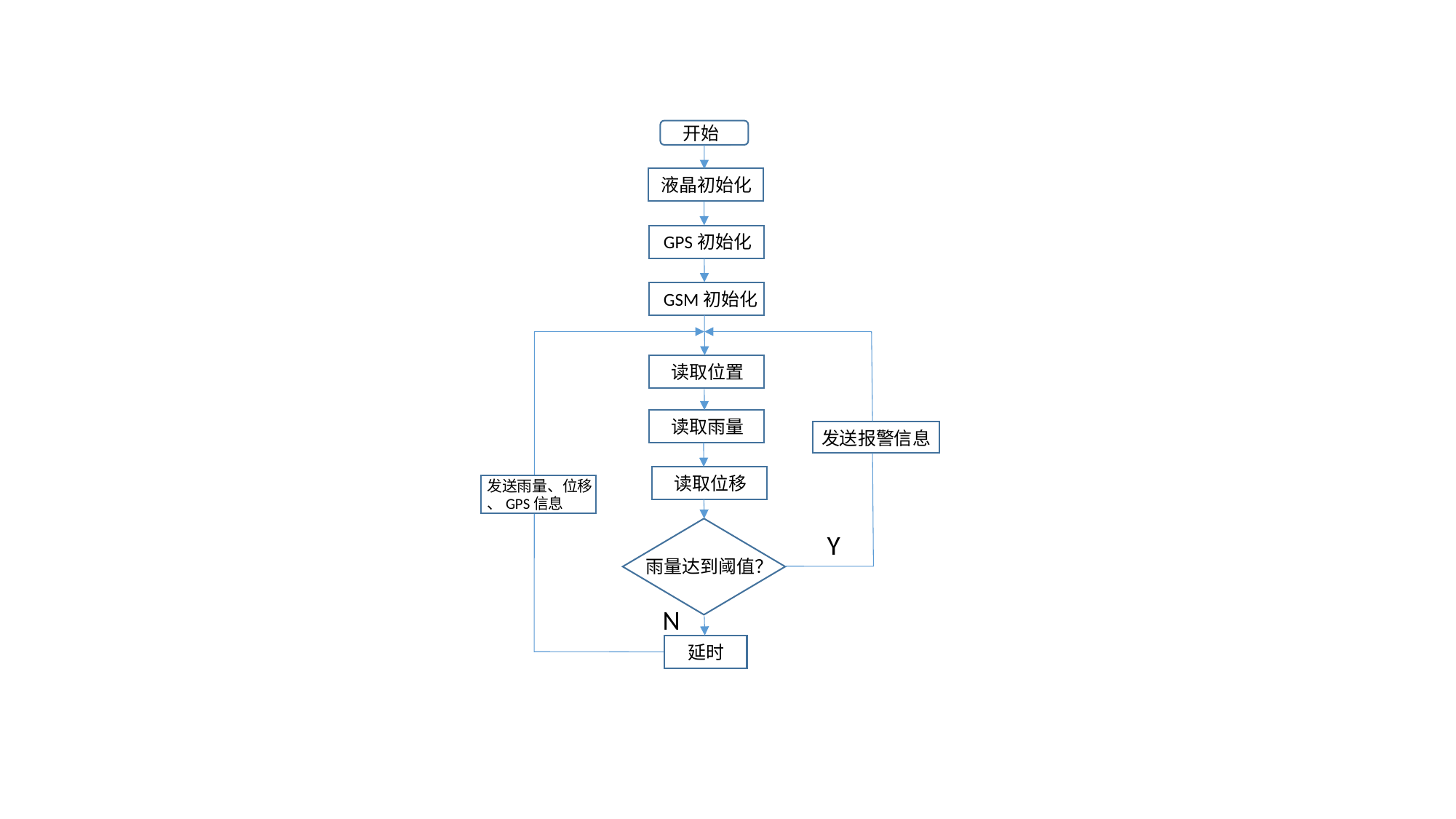

开始

液晶初始化
GPS初始化

GSM初始化

读取位置

读取雨量

发送报警信息

读取位移

雨量达到阈值？
Y
N
发送雨量、位移
、GPS信息

延时